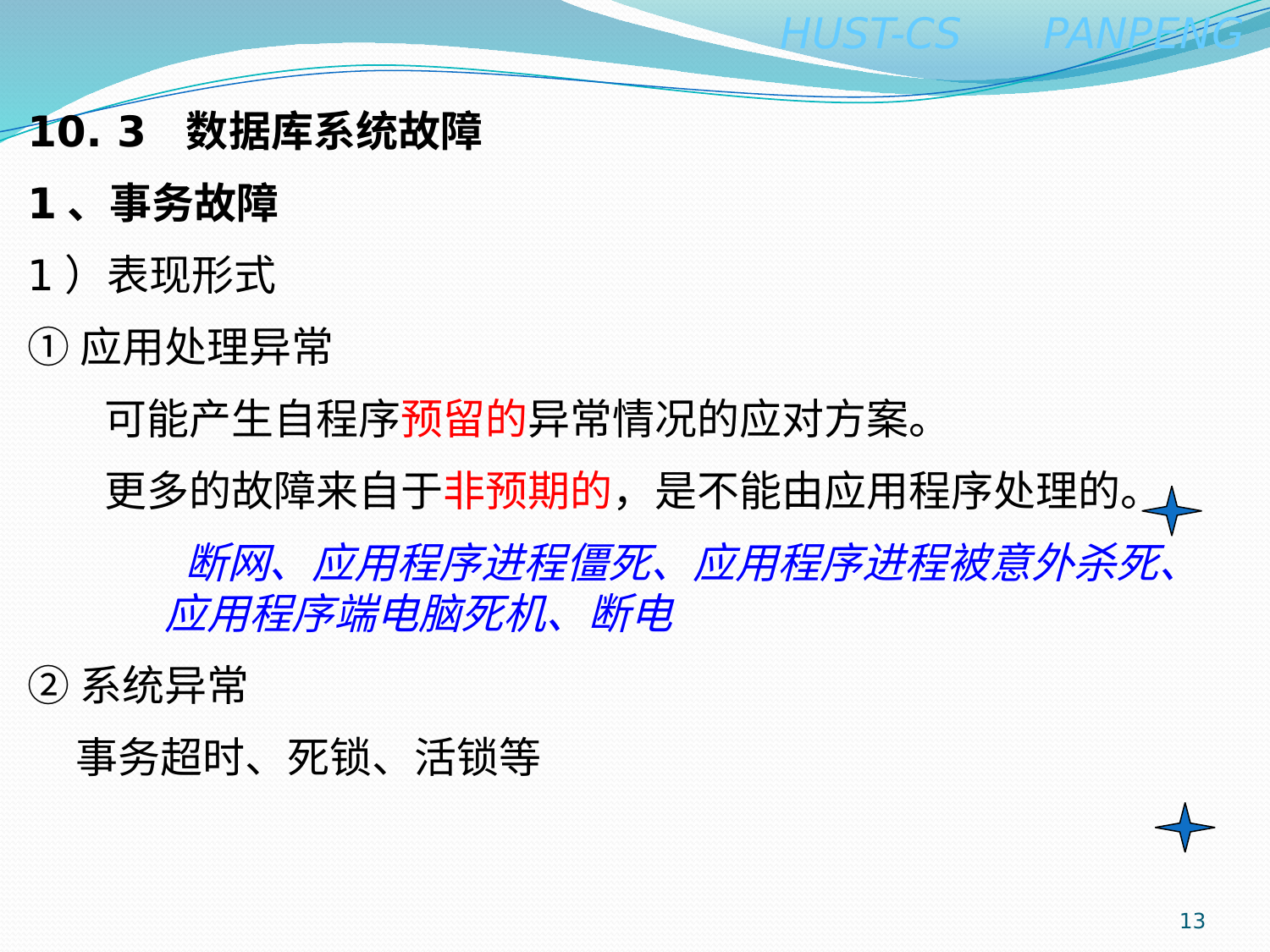

10. 3  数据库系统故障
1、事务故障
1）表现形式
①应用处理异常
       可能产生自程序预留的异常情况的应对方案。
       更多的故障来自于非预期的，是不能由应用程序处理的。
 断网、应用程序进程僵死、应用程序进程被意外杀死、应用程序端电脑死机、断电
②系统异常
    事务超时、死锁、活锁等

13